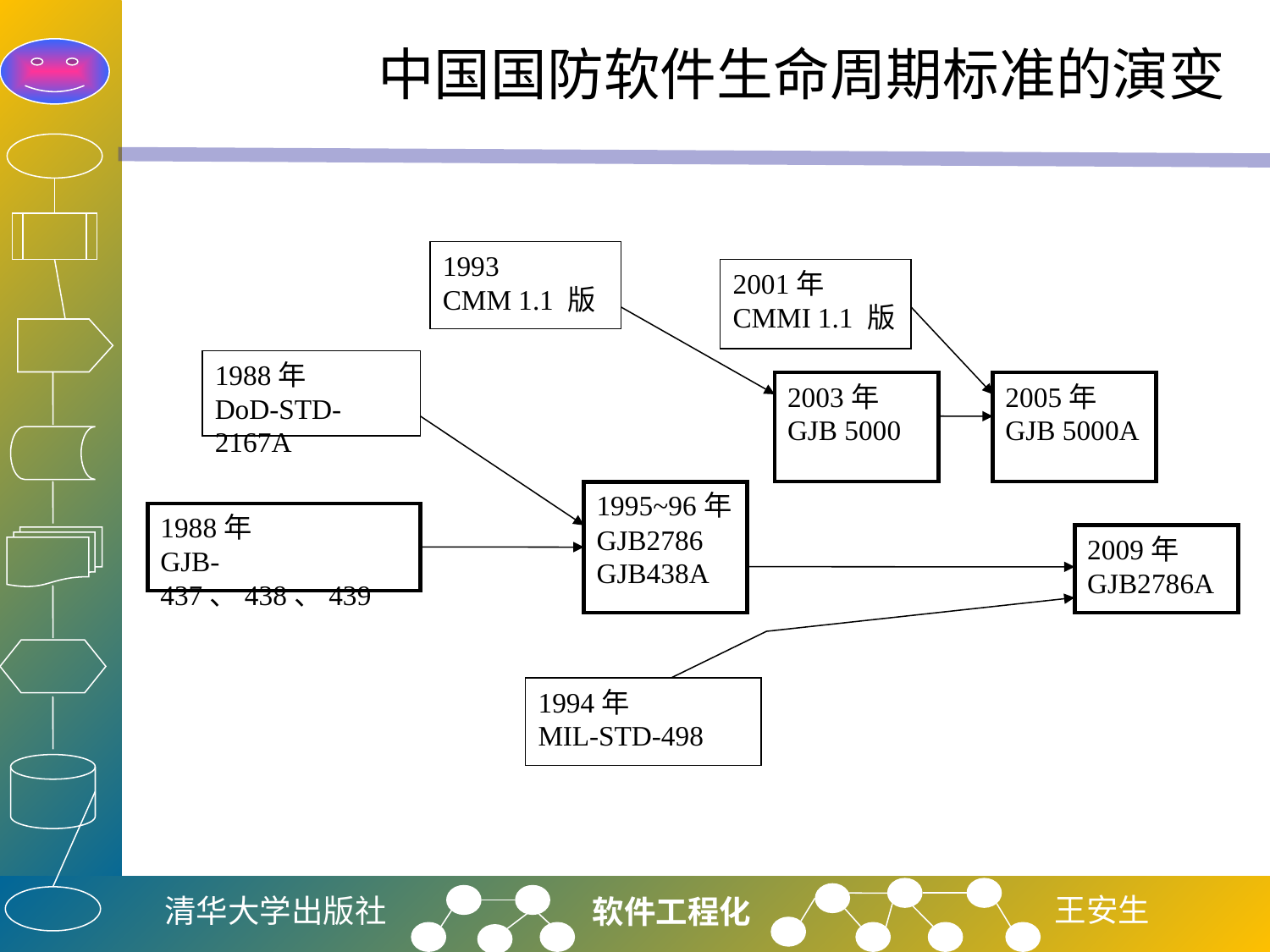

# 中国国防软件生命周期标准的演变
1993
CMM 1.1 版
2001年
CMMI 1.1 版

1988年
DoD-STD-2167A
2003年
GJB 5000
2005年
GJB 5000A

1995~96年
GJB2786
GJB438A
1988年
GJB-437、438、439
2009年
GJB2786A

1994年
MIL-STD-498